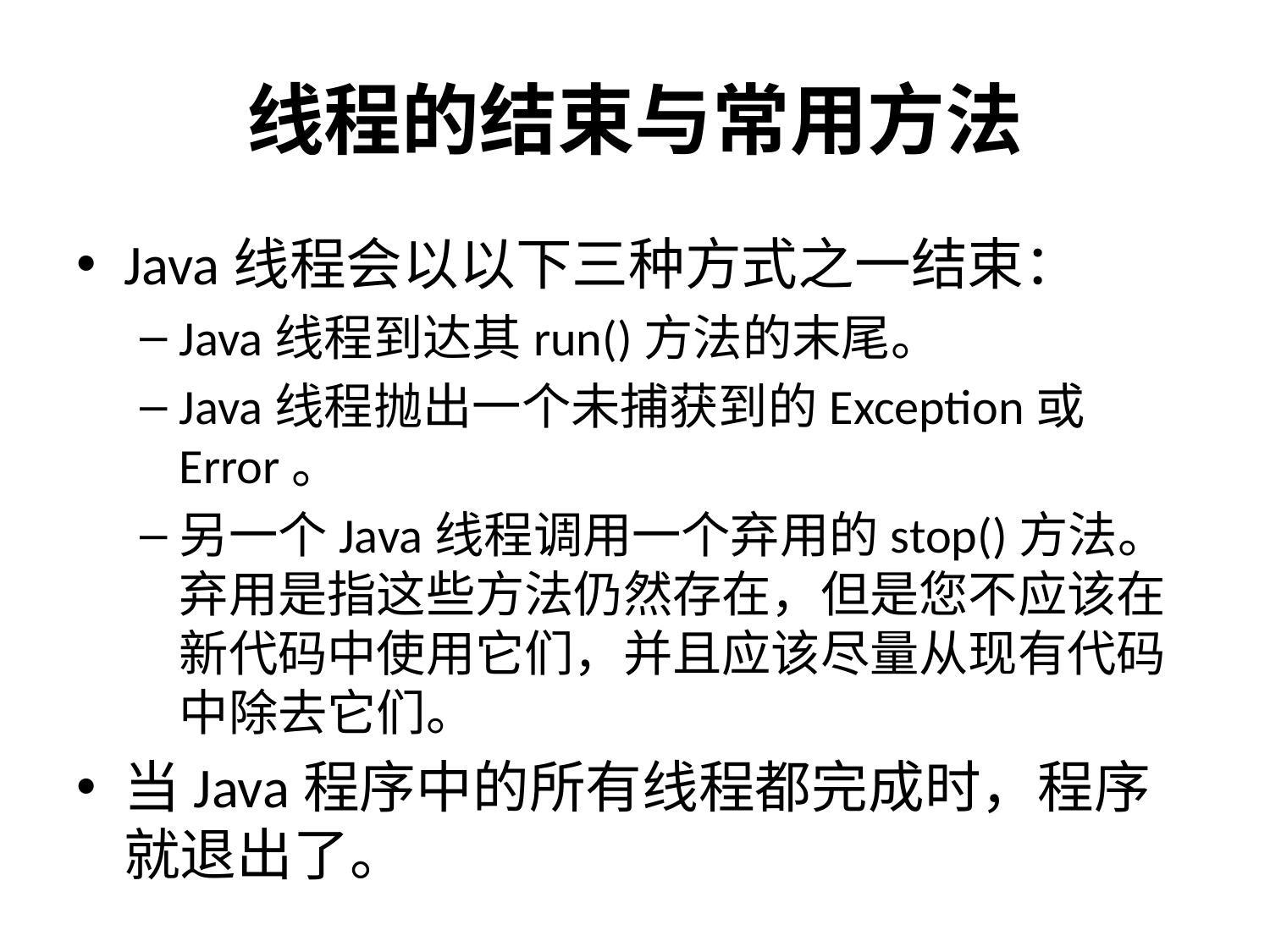

# 线程的结束与常用方法
Java线程会以以下三种方式之一结束：
Java线程到达其run()方法的末尾。
Java线程抛出一个未捕获到的Exception或Error。
另一个Java线程调用一个弃用的stop()方法。弃用是指这些方法仍然存在，但是您不应该在新代码中使用它们，并且应该尽量从现有代码中除去它们。
当Java程序中的所有线程都完成时，程序就退出了。